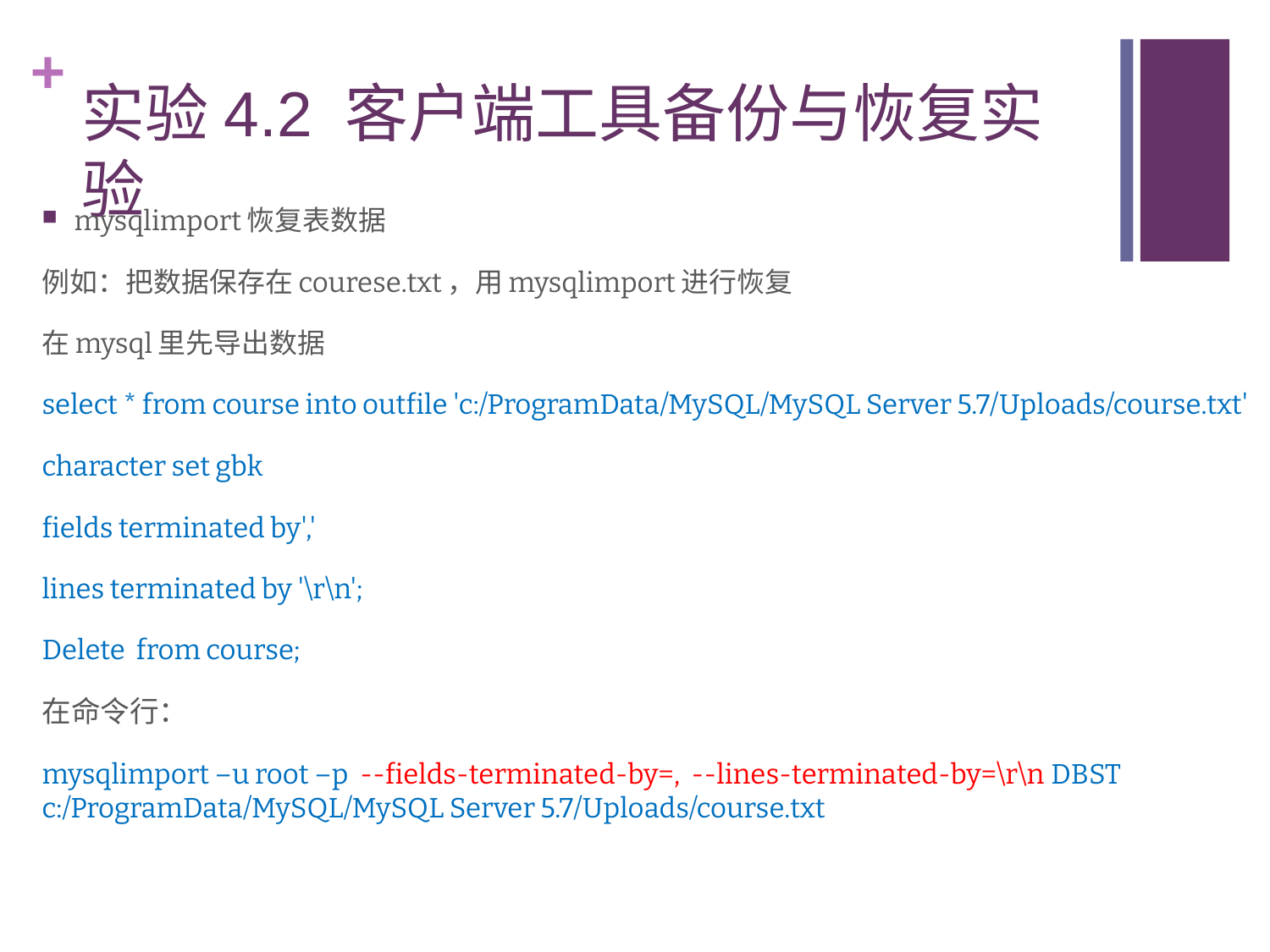

# 实验4.2 客户端工具备份与恢复实验
mysqlimport恢复表数据
例如：把数据保存在courese.txt，用mysqlimport进行恢复
在mysql里先导出数据
select * from course into outfile 'c:/ProgramData/MySQL/MySQL Server 5.7/Uploads/course.txt'
character set gbk
fields terminated by','
lines terminated by '\r\n';
Delete  from course;
在命令行：
mysqlimport –u root –p  --fields-terminated-by=,  --lines-terminated-by=\r\n DBST c:/ProgramData/MySQL/MySQL Server 5.7/Uploads/course.txt